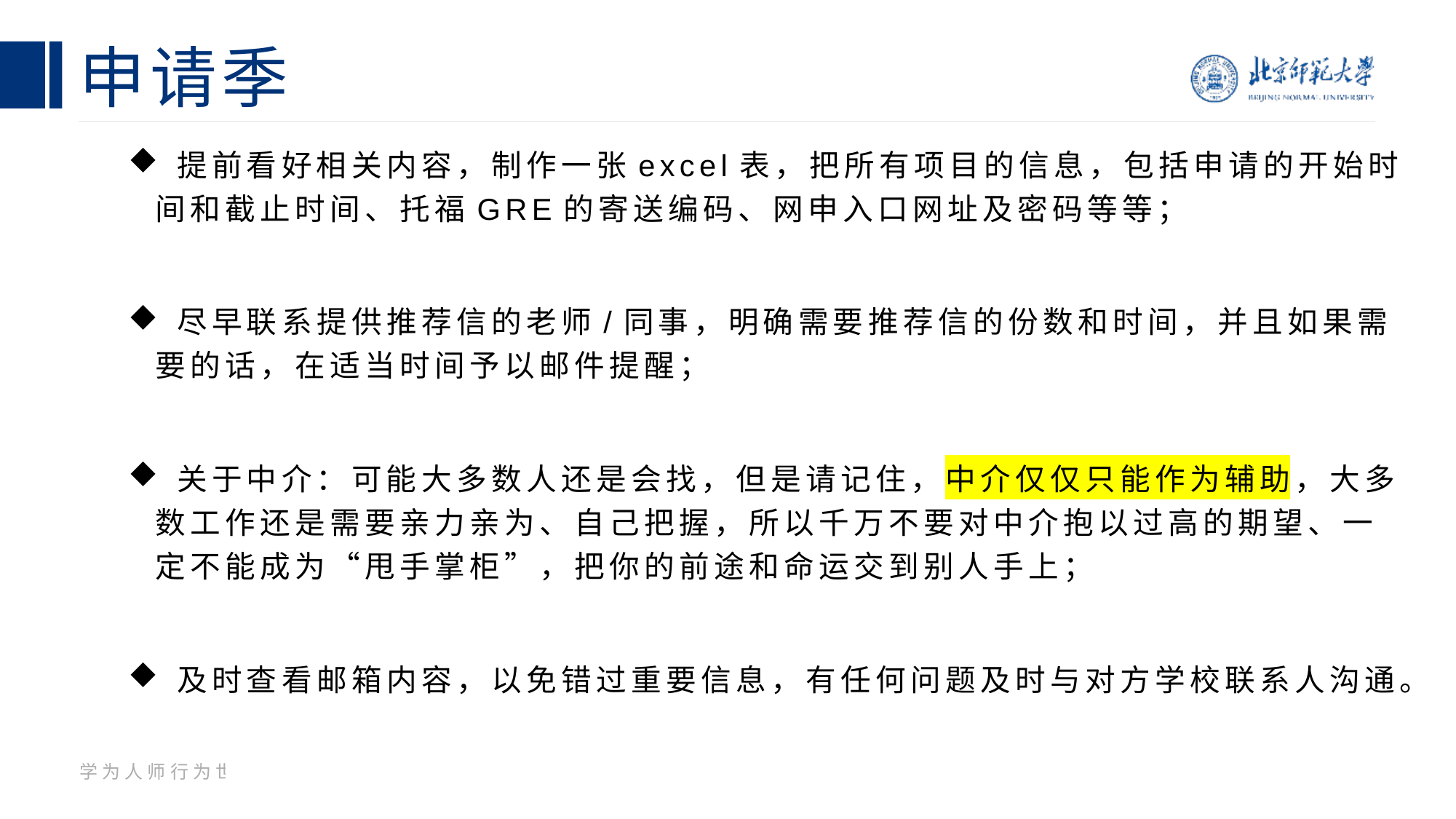

# 申请季
 提前看好相关内容，制作一张excel表，把所有项目的信息，包括申请的开始时间和截止时间、托福GRE的寄送编码、网申入口网址及密码等等；

 尽早联系提供推荐信的老师/同事，明确需要推荐信的份数和时间，并且如果需要的话，在适当时间予以邮件提醒；

 关于中介：可能大多数人还是会找，但是请记住，中介仅仅只能作为辅助，大多数工作还是需要亲力亲为、自己把握，所以千万不要对中介抱以过高的期望、一定不能成为“甩手掌柜”，把你的前途和命运交到别人手上；

 及时查看邮箱内容，以免错过重要信息，有任何问题及时与对方学校联系人沟通。